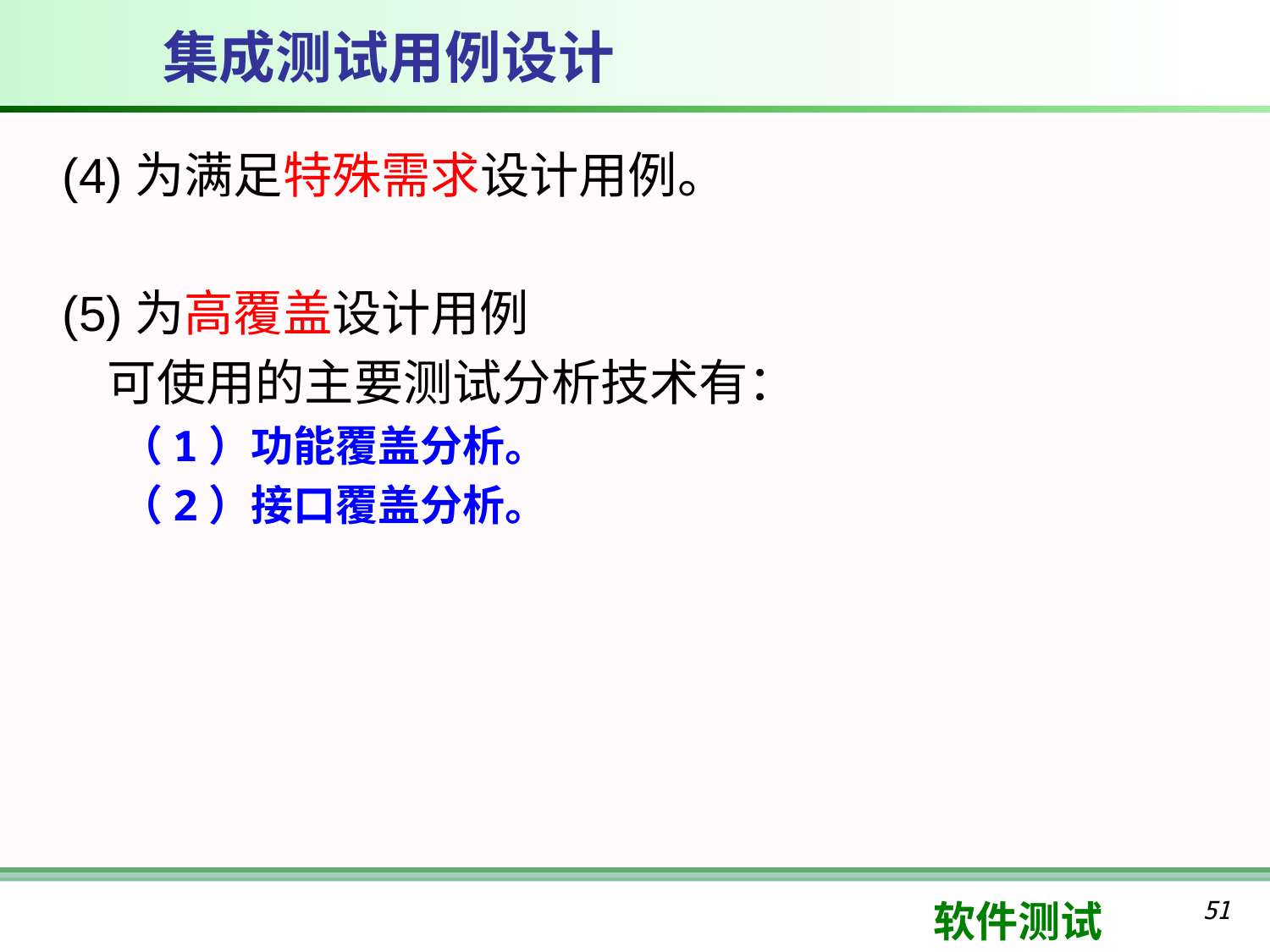

集成测试用例设计
(4)为满足特殊需求设计用例。

(5)为高覆盖设计用例
   可使用的主要测试分析技术有：
     （1）功能覆盖分析。
     （2）接口覆盖分析。
51